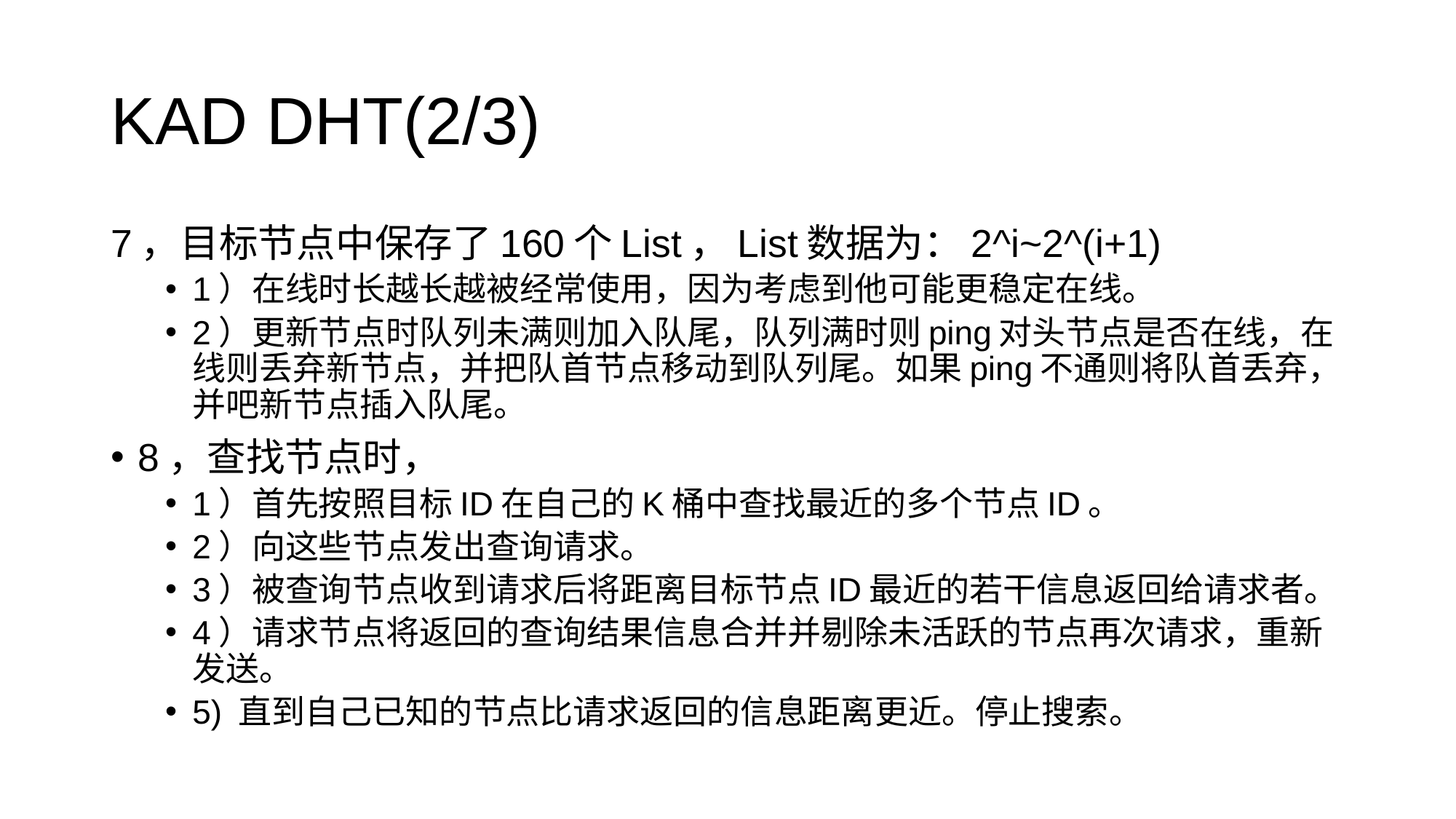

# KAD DHT(2/3)
7，目标节点中保存了160个List，List数据为：2^i~2^(i+1)
1）在线时长越长越被经常使用，因为考虑到他可能更稳定在线。
2）更新节点时队列未满则加入队尾，队列满时则ping对头节点是否在线，在线则丢弃新节点，并把队首节点移动到队列尾。如果ping不通则将队首丢弃，并吧新节点插入队尾。
8，查找节点时，
1）首先按照目标ID在自己的K桶中查找最近的多个节点ID。
2）向这些节点发出查询请求。
3）被查询节点收到请求后将距离目标节点ID最近的若干信息返回给请求者。
4）请求节点将返回的查询结果信息合并并剔除未活跃的节点再次请求，重新发送。
5) 直到自己已知的节点比请求返回的信息距离更近。停止搜索。